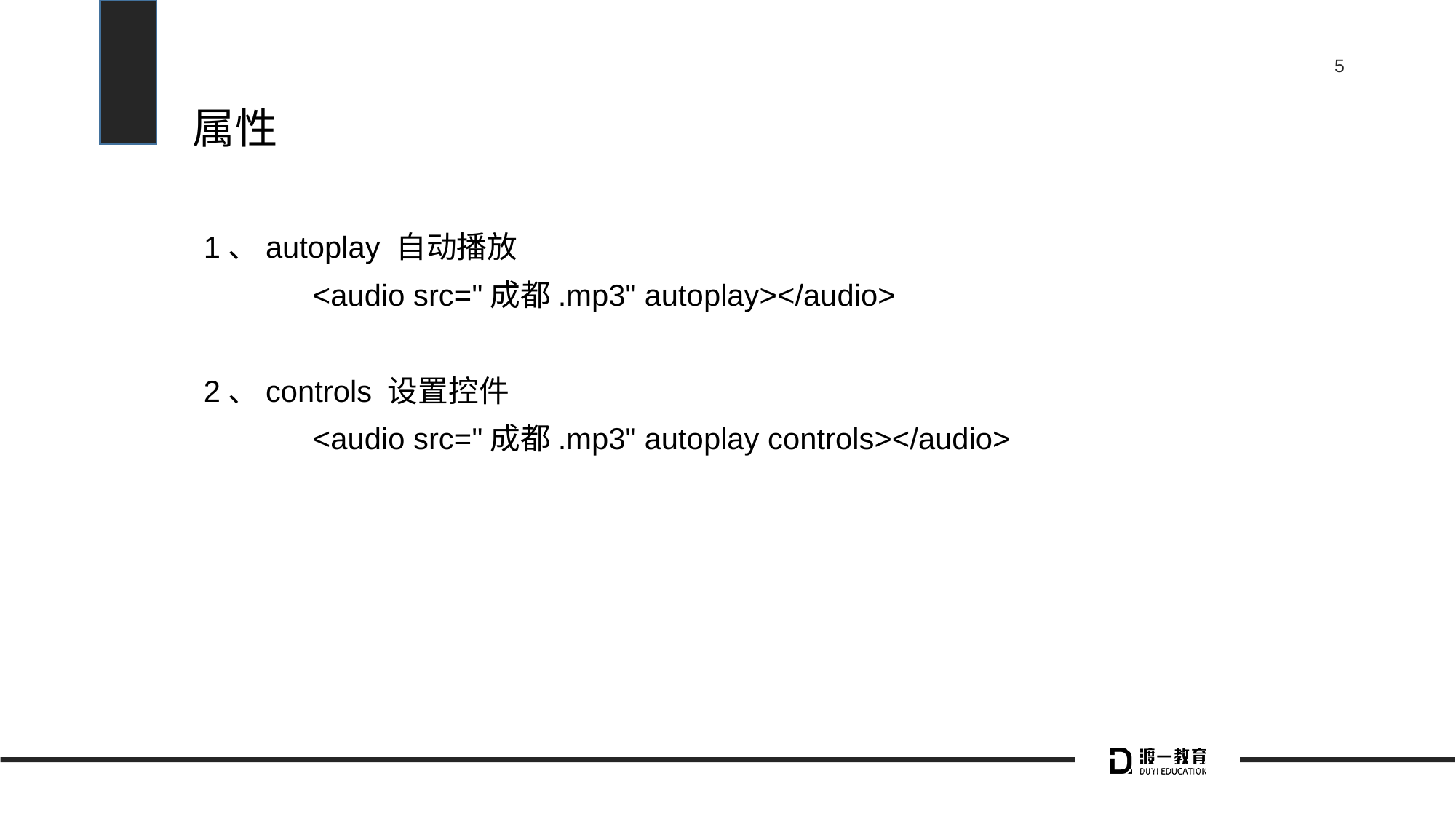

# 属性
1、autoplay 自动播放
	<audio src="成都.mp3" autoplay></audio>

2、controls 设置控件
	<audio src="成都.mp3" autoplay controls></audio>